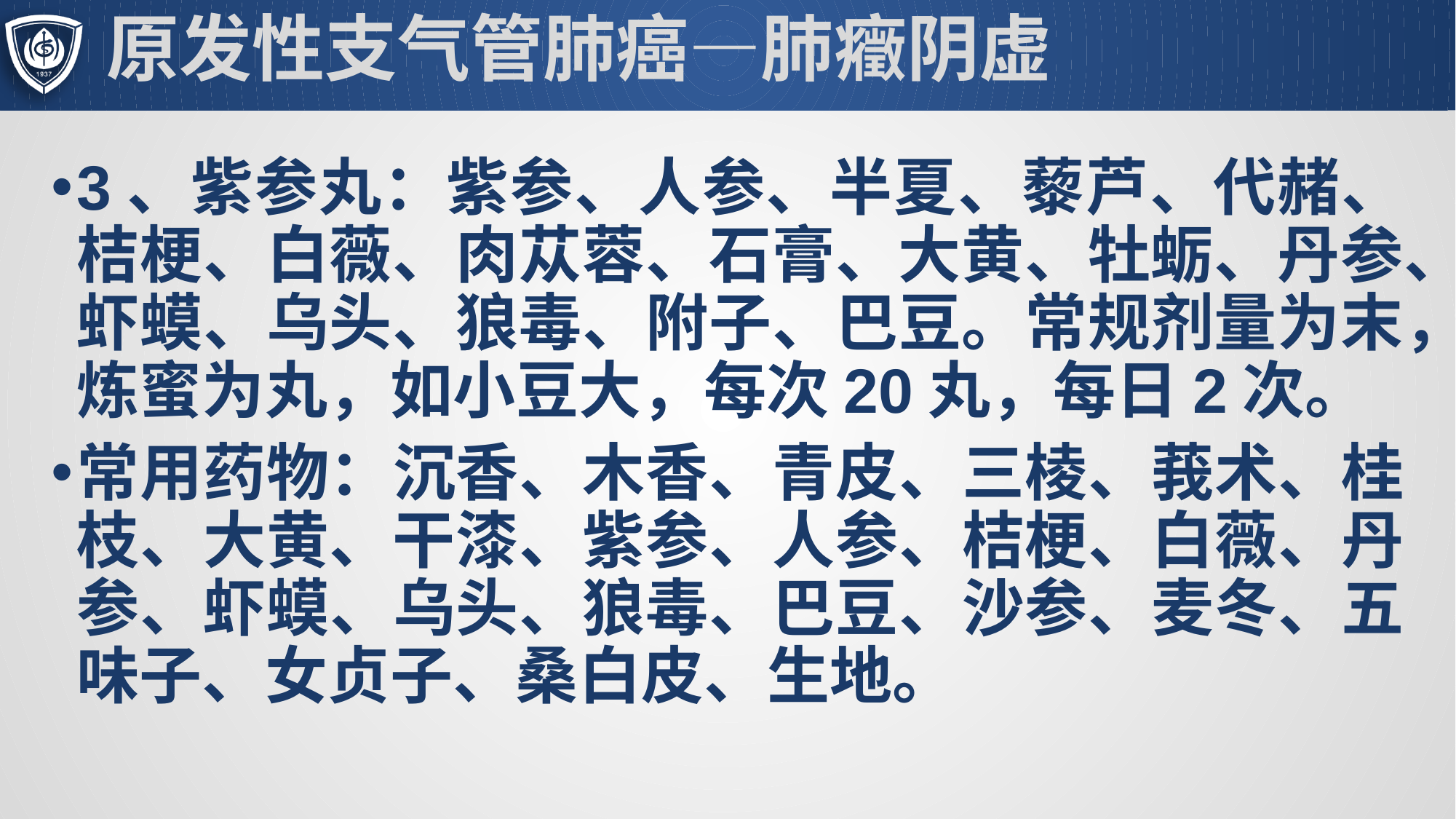

# 原发性支气管肺癌—肺癥阴虚
3、紫参丸：紫参、人参、半夏、藜芦、代赭、桔梗、白薇、肉苁蓉、石膏、大黄、牡蛎、丹参、虾蟆、乌头、狼毒、附子、巴豆。常规剂量为末，炼蜜为丸，如小豆大，每次20丸，每日2次。
常用药物：沉香、木香、青皮、三棱、莪术、桂枝、大黄、干漆、紫参、人参、桔梗、白薇、丹参、虾蟆、乌头、狼毒、巴豆、沙参、麦冬、五味子、女贞子、桑白皮、生地。